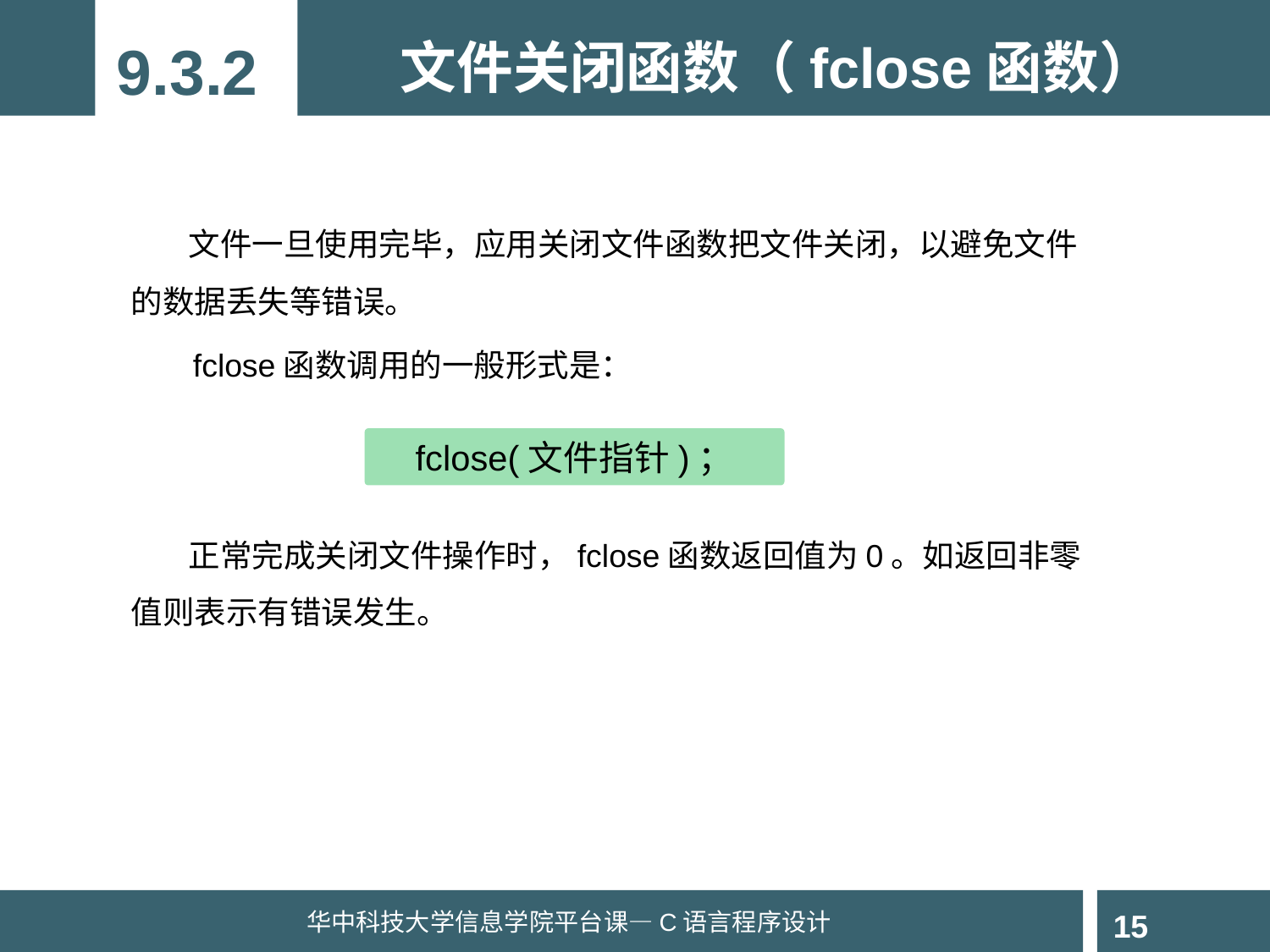

文件关闭函数（fclose函数）
9.3.2
       文件一旦使用完毕，应用关闭文件函数把文件关闭，以避免文件的数据丢失等错误。
       fclose函数调用的一般形式是：

       正常完成关闭文件操作时，fclose函数返回值为0。如返回非零值则表示有错误发生。
fclose(文件指针)；